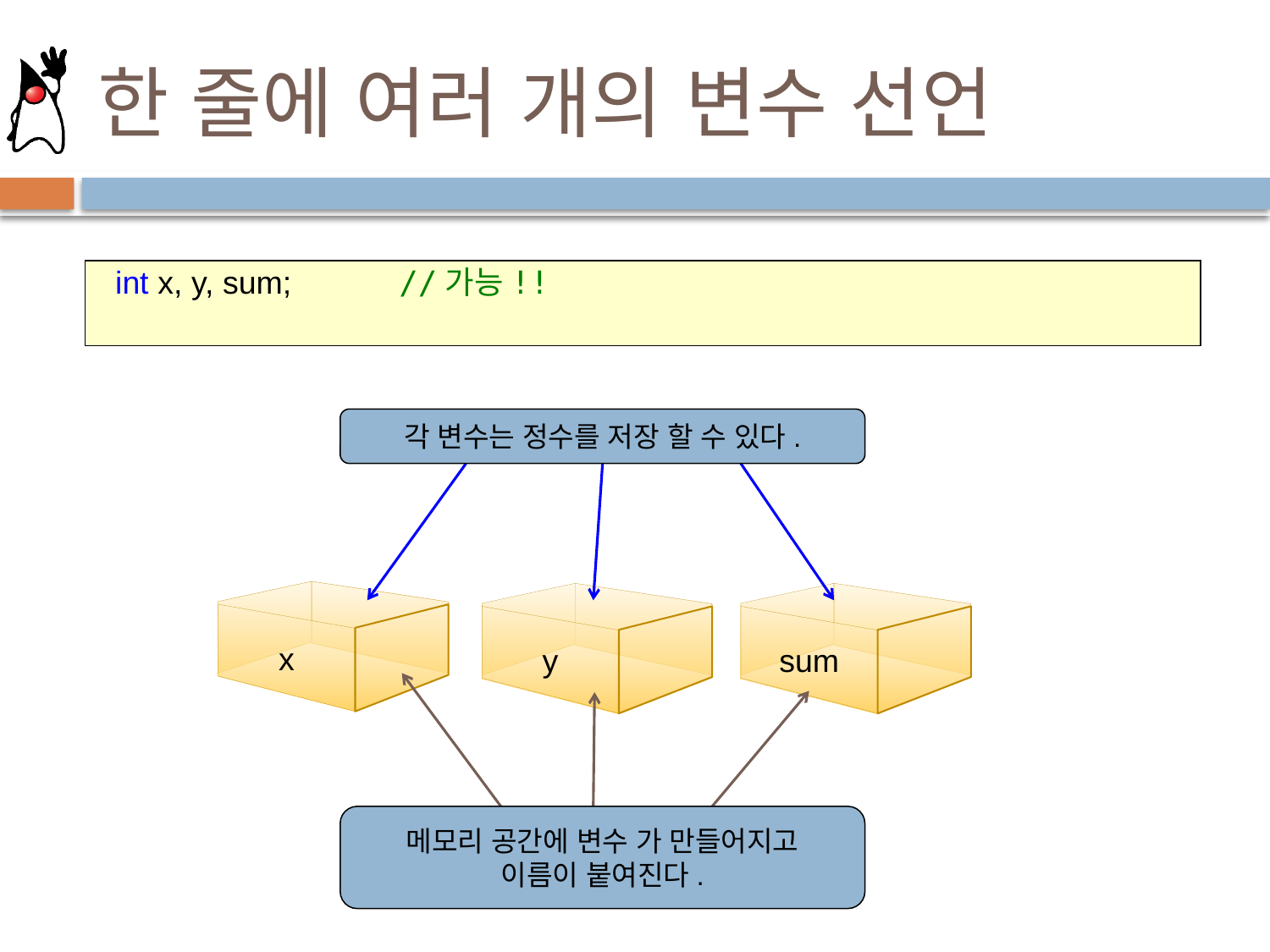

# 한 줄에 여러 개의 변수 선언
  int x, y, sum; 	//가능!!
각 변수는 정수를 저장 할 수 있다.

x

y

sum

메모리 공간에 변수 가 만들어지고
이름이 붙여진다.